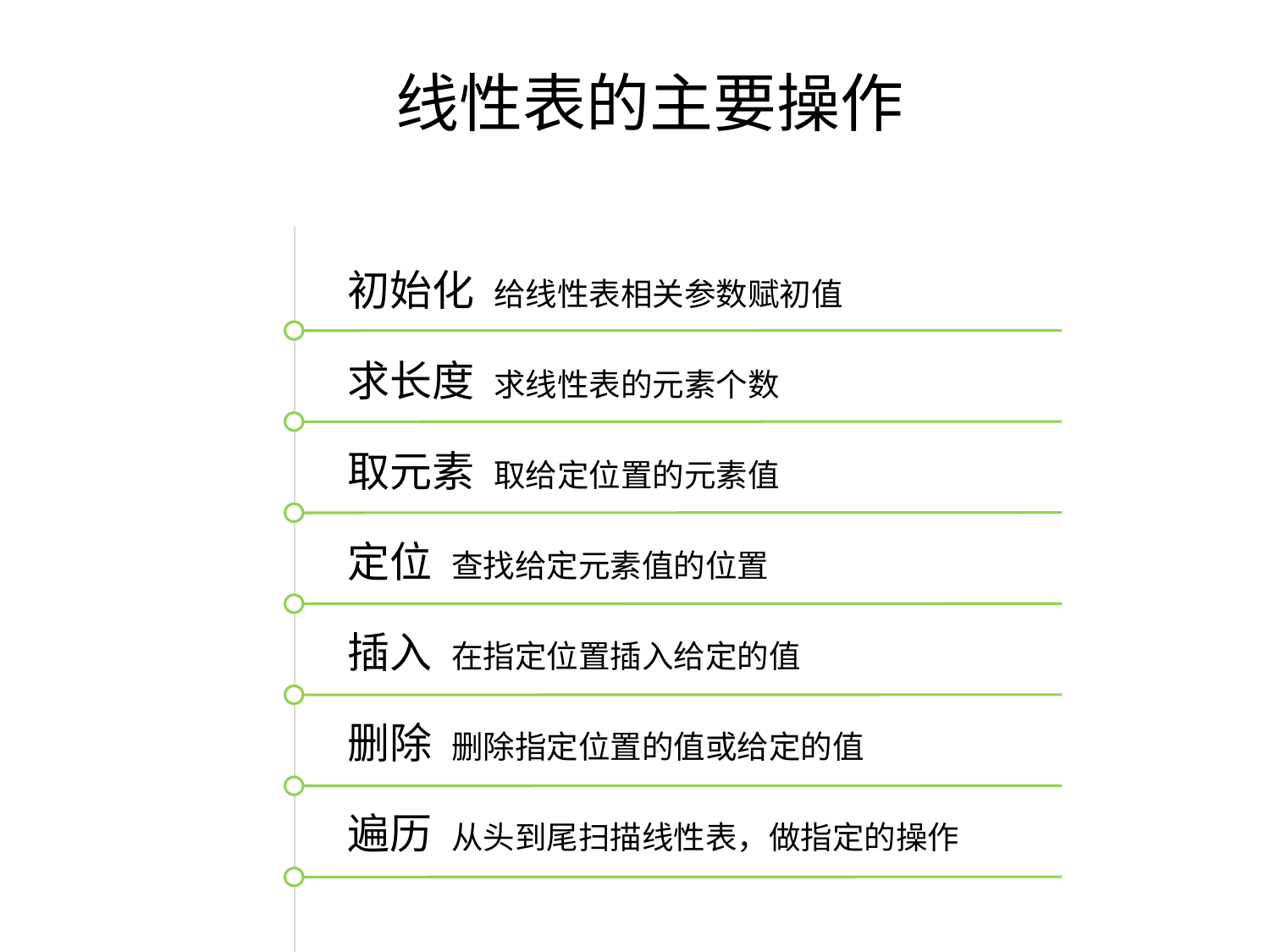

# 线性表的主要操作
初始化  给线性表相关参数赋初值

求长度  求线性表的元素个数

取元素  取给定位置的元素值

定位  查找给定元素值的位置

插入  在指定位置插入给定的值

删除  删除指定位置的值或给定的值

遍历  从头到尾扫描线性表，做指定的操作

12